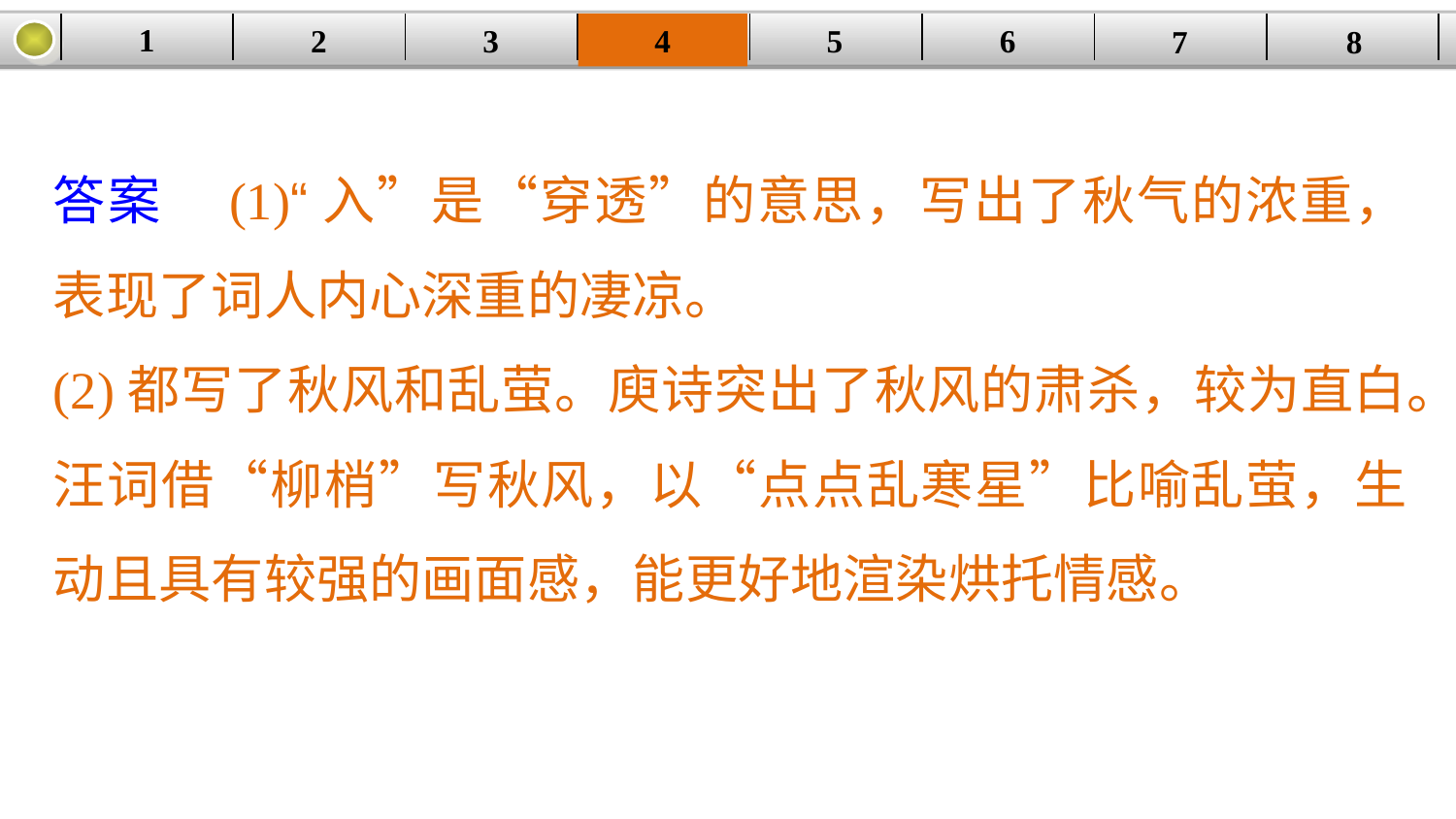

1
2
3
4
|  |  |  |  |  |  |  |  |
| --- | --- | --- | --- | --- | --- | --- | --- |
5
6
7
8

答案　(1)“入”是“穿透”的意思，写出了秋气的浓重，表现了词人内心深重的凄凉。
(2)都写了秋风和乱萤。庾诗突出了秋风的肃杀，较为直白。汪词借“柳梢”写秋风，以“点点乱寒星”比喻乱萤，生动且具有较强的画面感，能更好地渲染烘托情感。